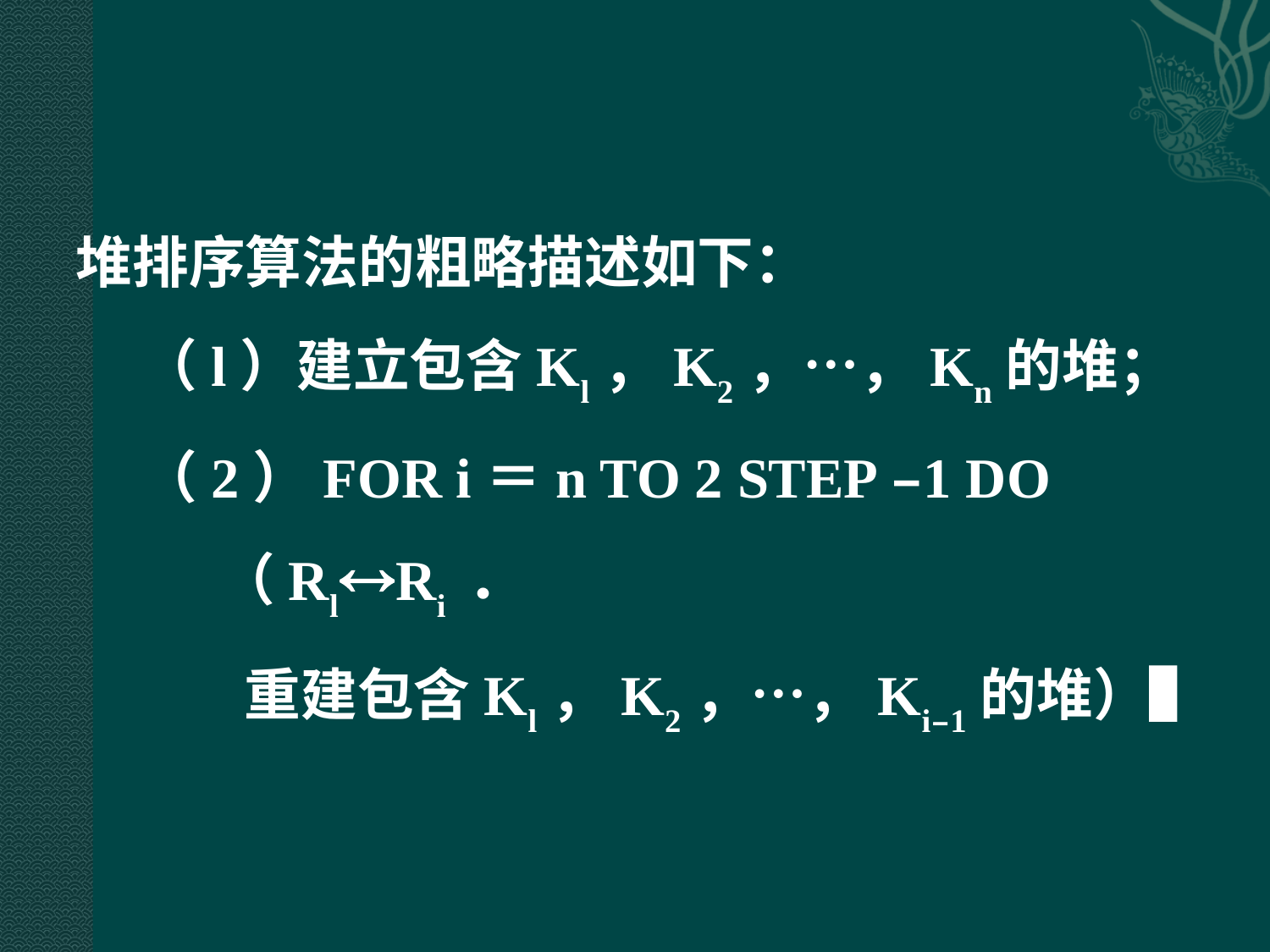

堆排序算法的粗略描述如下：
    （l）建立包含Kl，K2，…，Kn的堆；
    （2）FOR i＝n TO 2 STEP –1 DO
          （Rl↔Ri ．
            重建包含Kl，K2，…，Ki–1的堆）▌